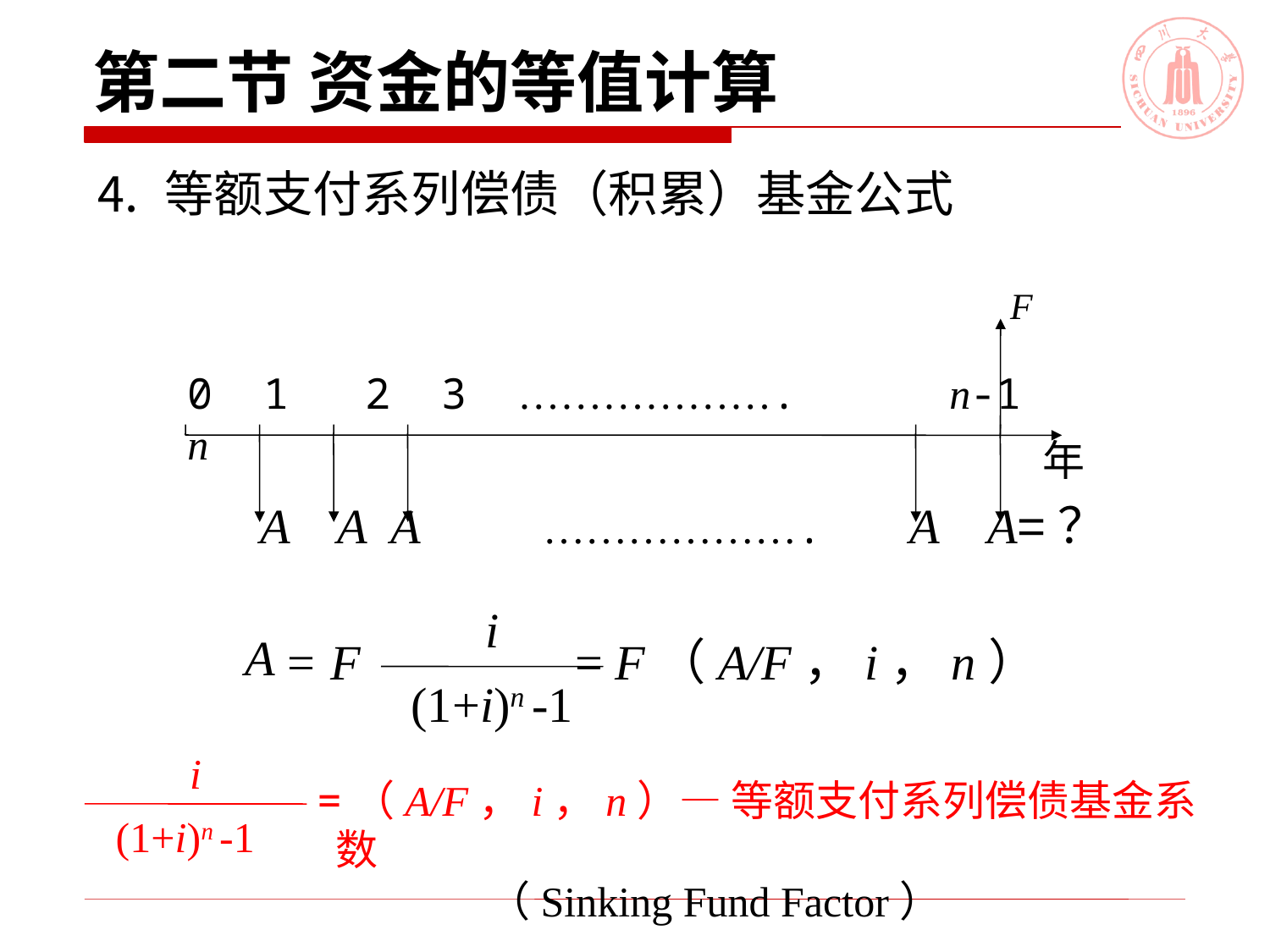

# 第二节 资金的等值计算
⒋ 等额支付系列偿债（积累）基金公式
F

0  1   2  3  ……………….      n-1  n

年

A    A  A          ……………….    A    A=？
i
(1+i)n -1

A
F
= F（A/F，i，n）
=
i
(1+i)n -1

  =（A/F，i，n）— 等额支付系列偿债基金系数
                    （Sinking Fund Factor）